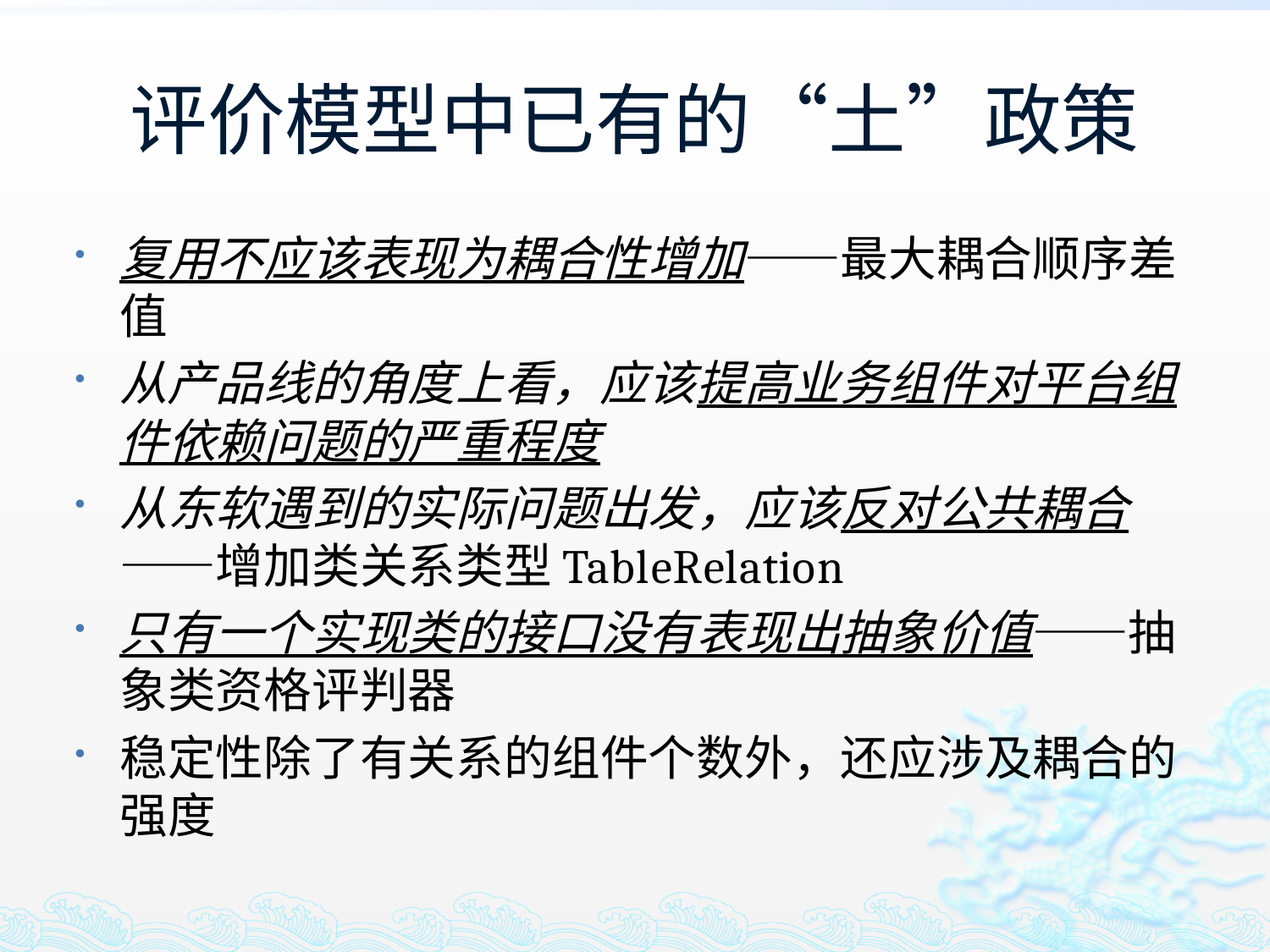

# 评价模型中已有的“土”政策
复用不应该表现为耦合性增加——最大耦合顺序差值
从产品线的角度上看，应该提高业务组件对平台组件依赖问题的严重程度
从东软遇到的实际问题出发，应该反对公共耦合——增加类关系类型TableRelation
只有一个实现类的接口没有表现出抽象价值——抽象类资格评判器
稳定性除了有关系的组件个数外，还应涉及耦合的强度